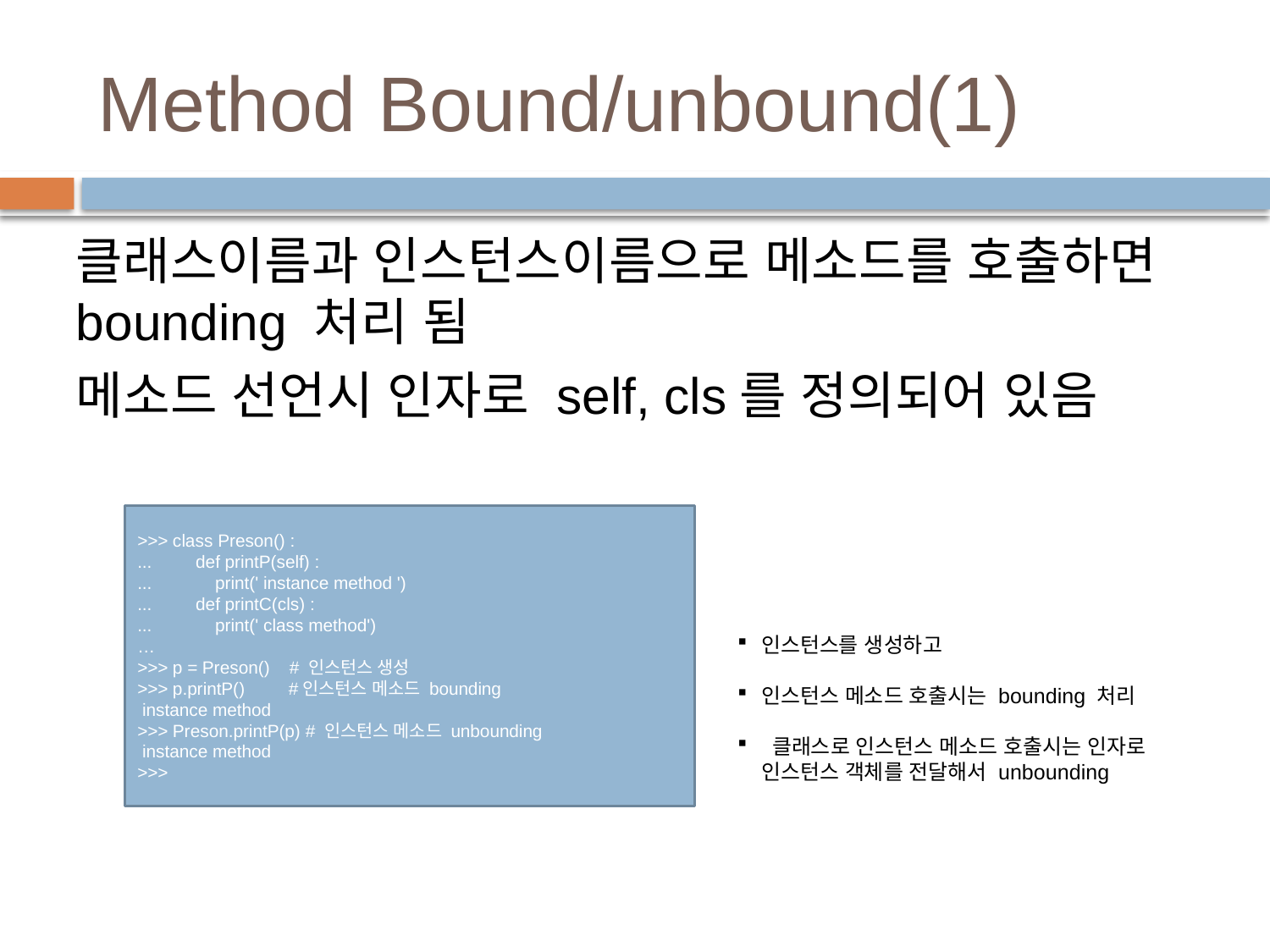

# Method Bound/unbound(1)
클래스이름과 인스턴스이름으로 메소드를 호출하면 bounding 처리 됨
메소드 선언시 인자로 self, cls를 정의되어 있음
>>> class Preson() :
...         def printP(self) :
...             print(' instance method ')
...         def printC(cls) :
...             print(' class method')
…
>>> p = Preson()    # 인스턴스 생성
>>> p.printP()         #인스턴스 메소드 bounding
 instance method
>>> Preson.printP(p) # 인스턴스 메소드 unbounding
 instance method
>>>
인스턴스를 생성하고

인스턴스 메소드 호출시는 bounding 처리

 클래스로 인스턴스 메소드 호출시는 인자로 인스턴스 객체를 전달해서 unbounding